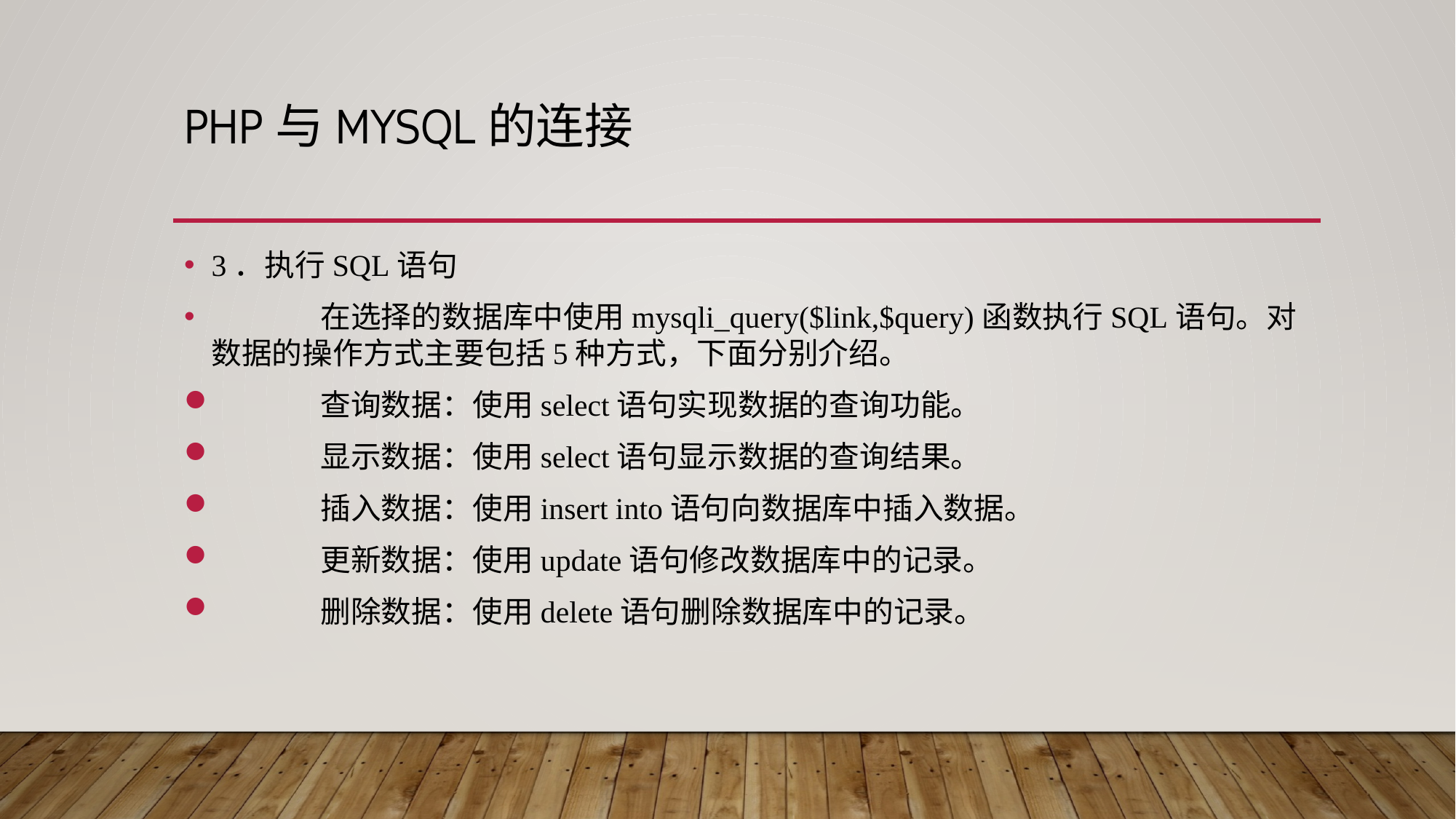

# php与mysql的连接
3．执行SQL语句
	在选择的数据库中使用mysqli_query($link,$query)函数执行SQL语句。对数据的操作方式主要包括5种方式，下面分别介绍。
	查询数据：使用select语句实现数据的查询功能。
	显示数据：使用select语句显示数据的查询结果。
	插入数据：使用insert into语句向数据库中插入数据。
	更新数据：使用update语句修改数据库中的记录。
	删除数据：使用delete语句删除数据库中的记录。